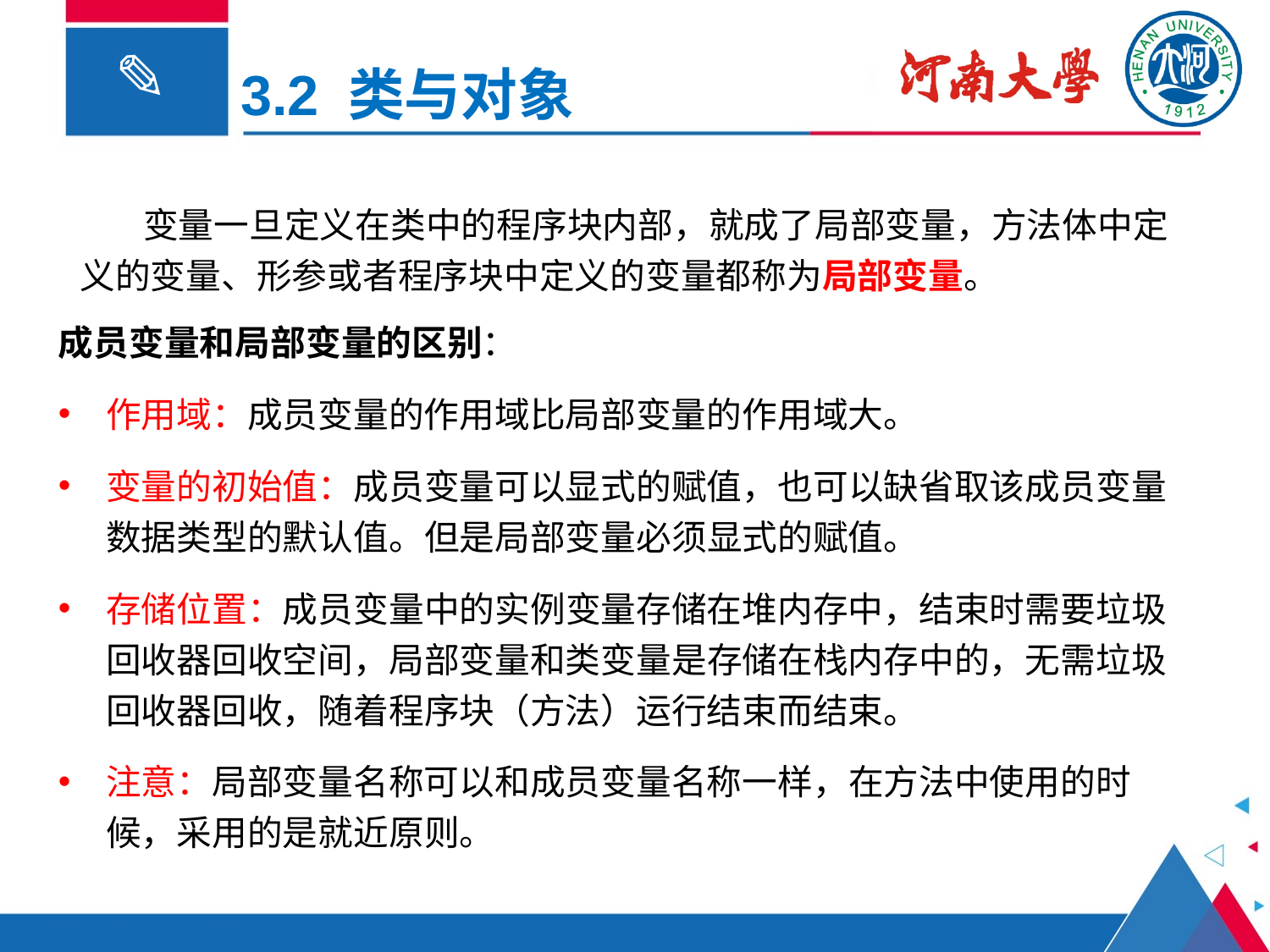

3.2 类与对象
       变量一旦定义在类中的程序块内部，就成了局部变量，方法体中定义的变量、形参或者程序块中定义的变量都称为局部变量。
成员变量和局部变量的区别：
作用域：成员变量的作用域比局部变量的作用域大。
变量的初始值：成员变量可以显式的赋值，也可以缺省取该成员变量数据类型的默认值。但是局部变量必须显式的赋值。
存储位置：成员变量中的实例变量存储在堆内存中，结束时需要垃圾回收器回收空间，局部变量和类变量是存储在栈内存中的，无需垃圾回收器回收，随着程序块（方法）运行结束而结束。
注意：局部变量名称可以和成员变量名称一样，在方法中使用的时候，采用的是就近原则。